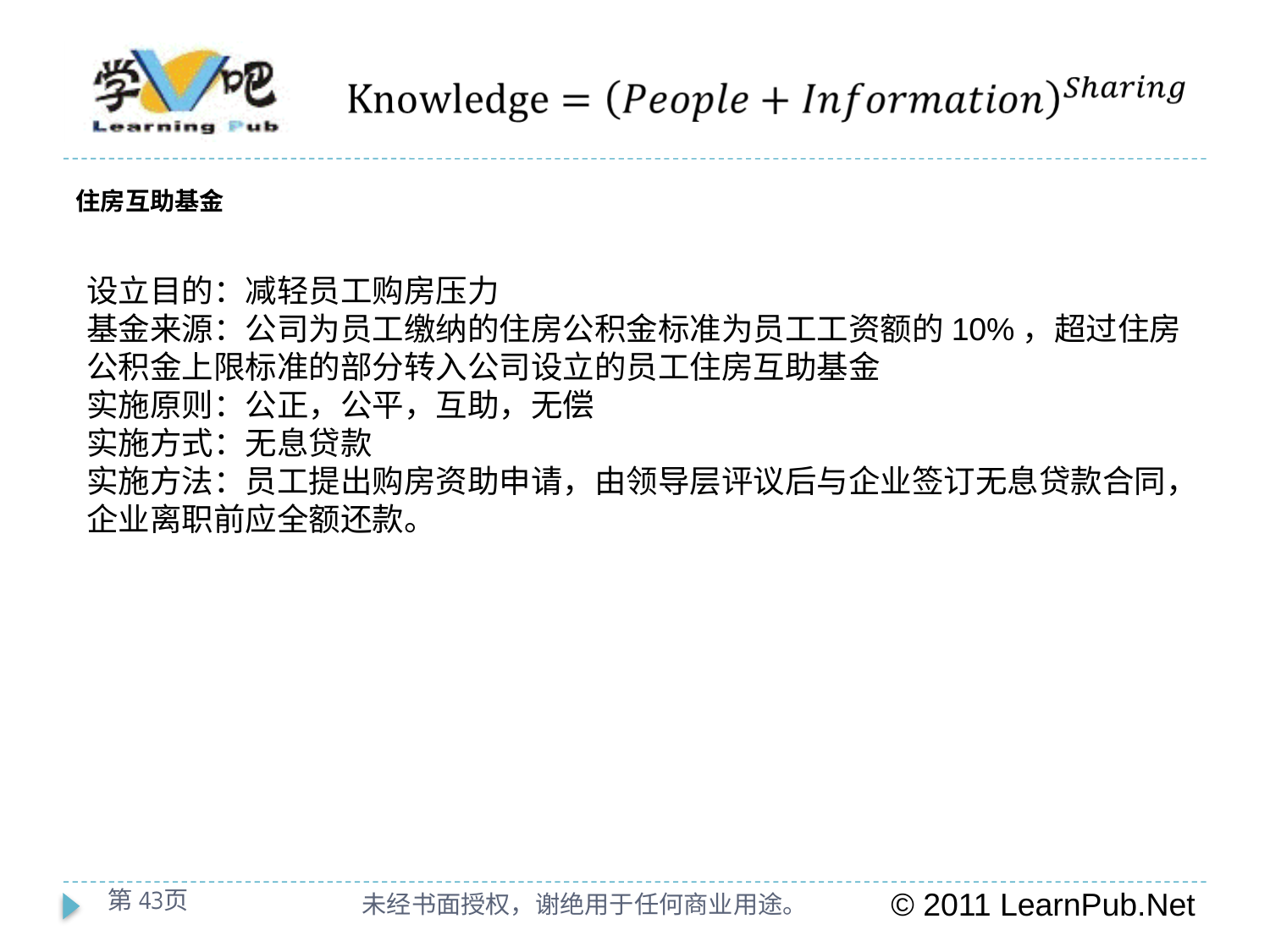

住房互助基金
设立目的：减轻员工购房压力
基金来源：公司为员工缴纳的住房公积金标准为员工工资额的10%，超过住房公积金上限标准的部分转入公司设立的员工住房互助基金
实施原则：公正，公平，互助，无偿
实施方式：无息贷款
实施方法：员工提出购房资助申请，由领导层评议后与企业签订无息贷款合同，企业离职前应全额还款。
第43页
未经书面授权，谢绝用于任何商业用途。